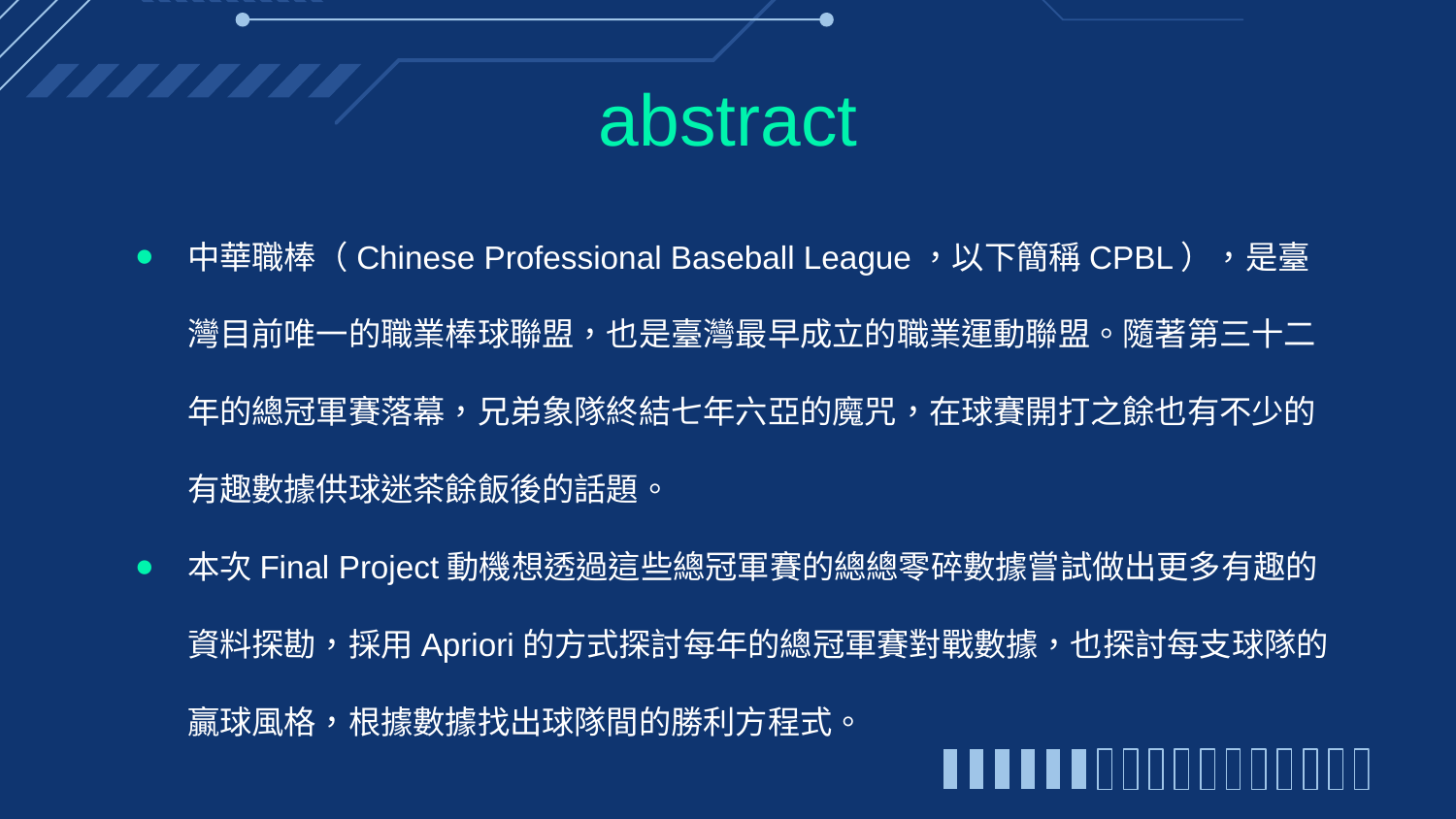

# abstract
中華職棒（Chinese Professional Baseball League，以下簡稱CPBL），是臺灣目前唯一的職業棒球聯盟，也是臺灣最早成立的職業運動聯盟。隨著第三十二年的總冠軍賽落幕，兄弟象隊終結七年六亞的魔咒，在球賽開打之餘也有不少的有趣數據供球迷茶餘飯後的話題。
本次Final Project動機想透過這些總冠軍賽的總總零碎數據嘗試做出更多有趣的資料探勘，採用Apriori的方式探討每年的總冠軍賽對戰數據，也探討每支球隊的贏球風格，根據數據找出球隊間的勝利方程式。